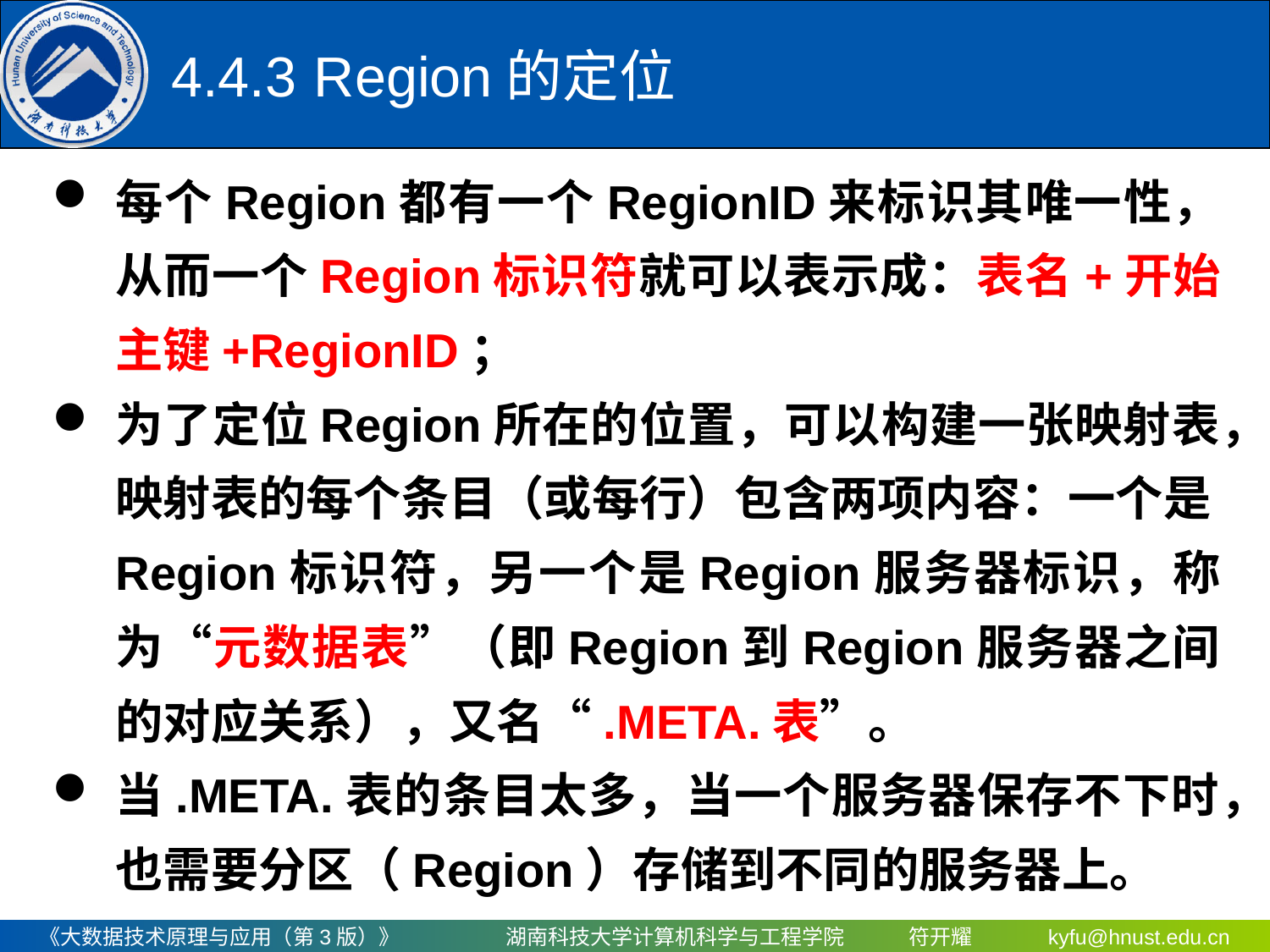

# 4.4.3	 Region的定位
每个Region都有一个RegionID来标识其唯一性，从而一个Region标识符就可以表示成：表名+开始主键+RegionID；
为了定位Region所在的位置，可以构建一张映射表，映射表的每个条目（或每行）包含两项内容：一个是Region标识符，另一个是Region服务器标识，称为“元数据表”（即Region到Region服务器之间的对应关系），又名“.META.表”。
当.META.表的条目太多，当一个服务器保存不下时，也需要分区（Region）存储到不同的服务器上。